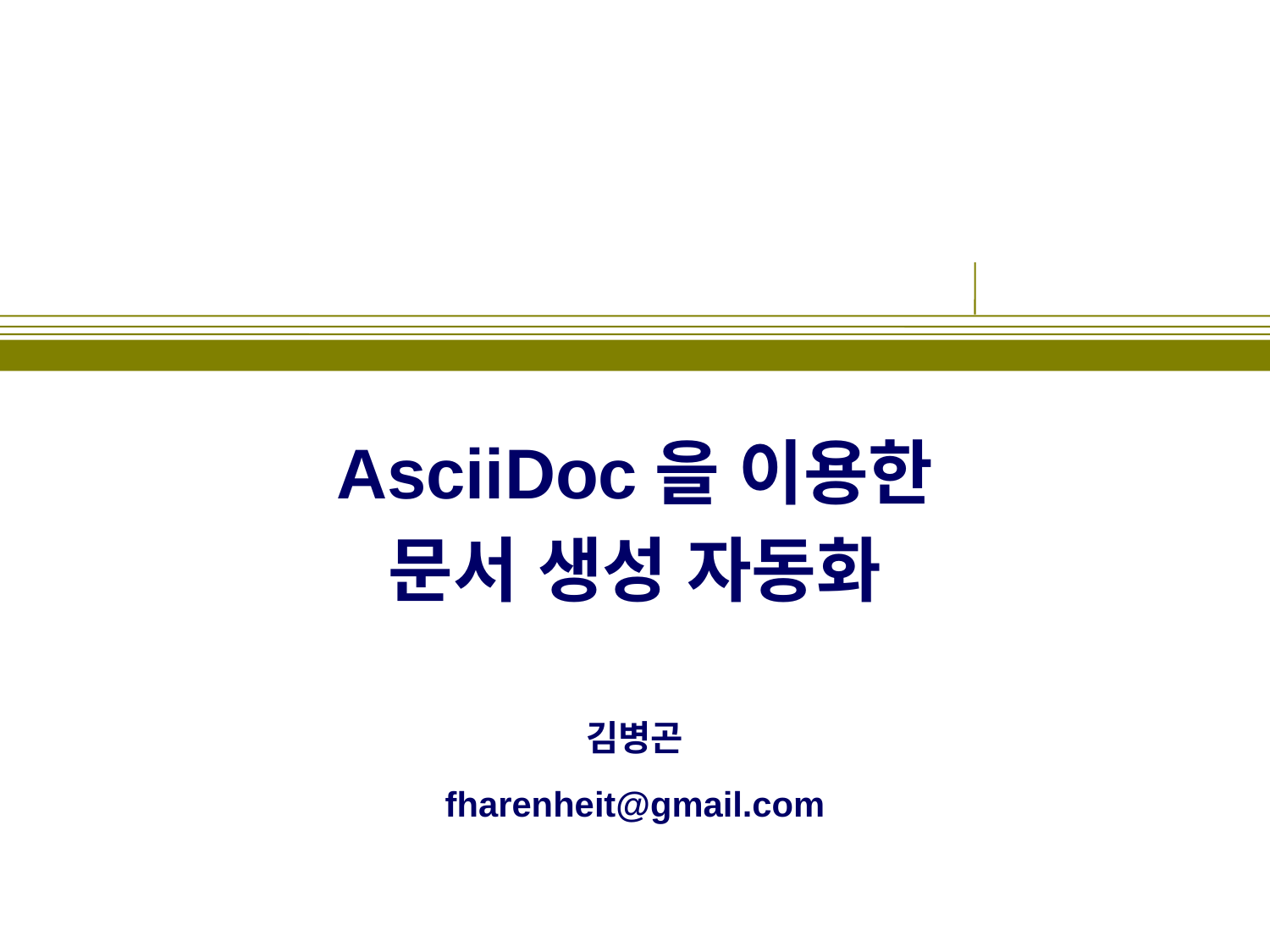

# AsciiDoc을 이용한 문서 생성 자동화
김병곤
fharenheit@gmail.com